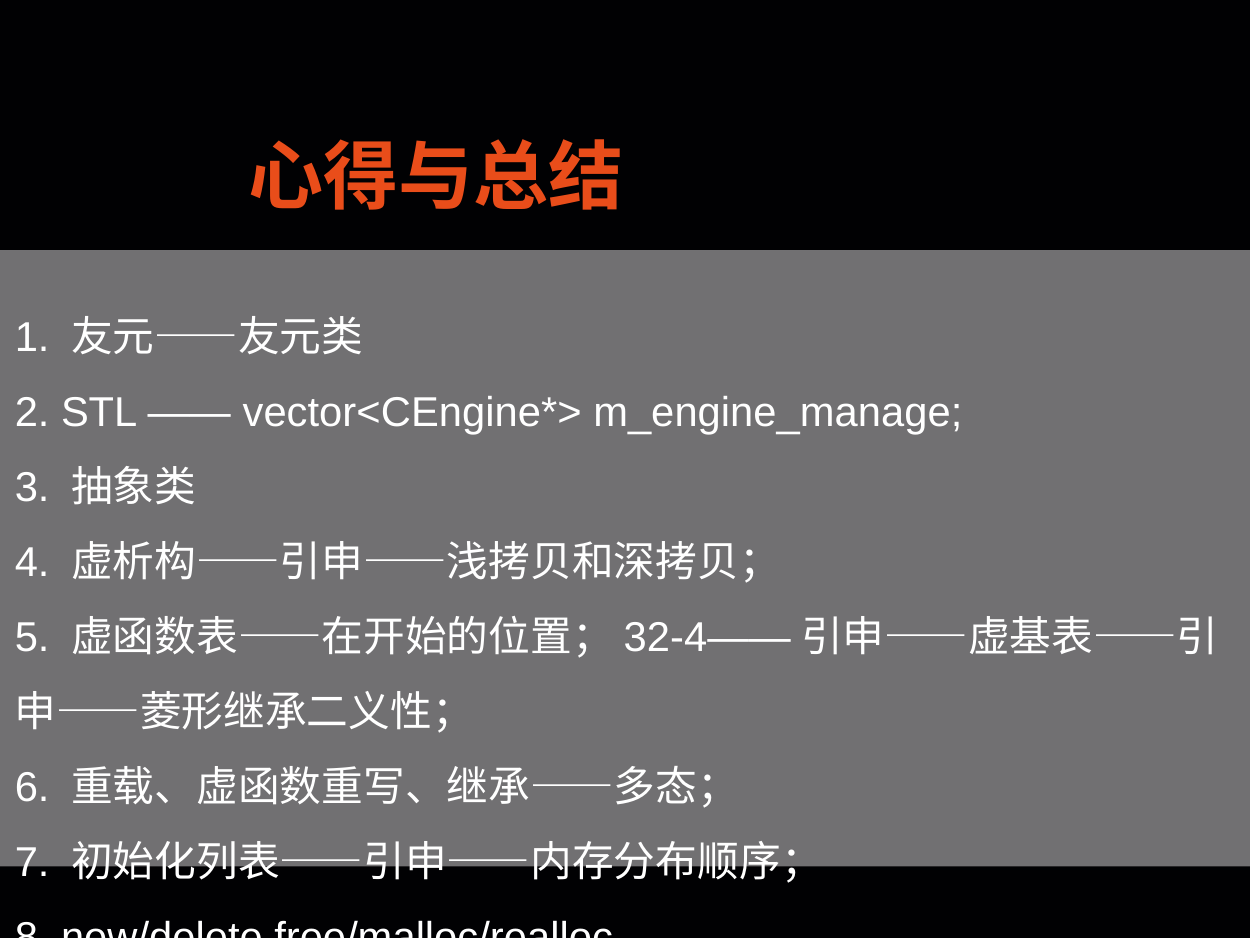

心得与总结
1. 友元——友元类
2. STL —— vector<CEngine*> m_engine_manage;
3. 抽象类
4. 虚析构——引申——浅拷贝和深拷贝；
5. 虚函数表——在开始的位置；32-4——引申——虚基表——引申——菱形继承二义性；
6. 重载、虚函数重写、继承——多态；
7. 初始化列表——引申——内存分布顺序；
8. new/delete free/malloc/realloc

使用了，这些东西，某种意义上讲，也算是一个复习和巩固，C++能力，比之前有进步了；